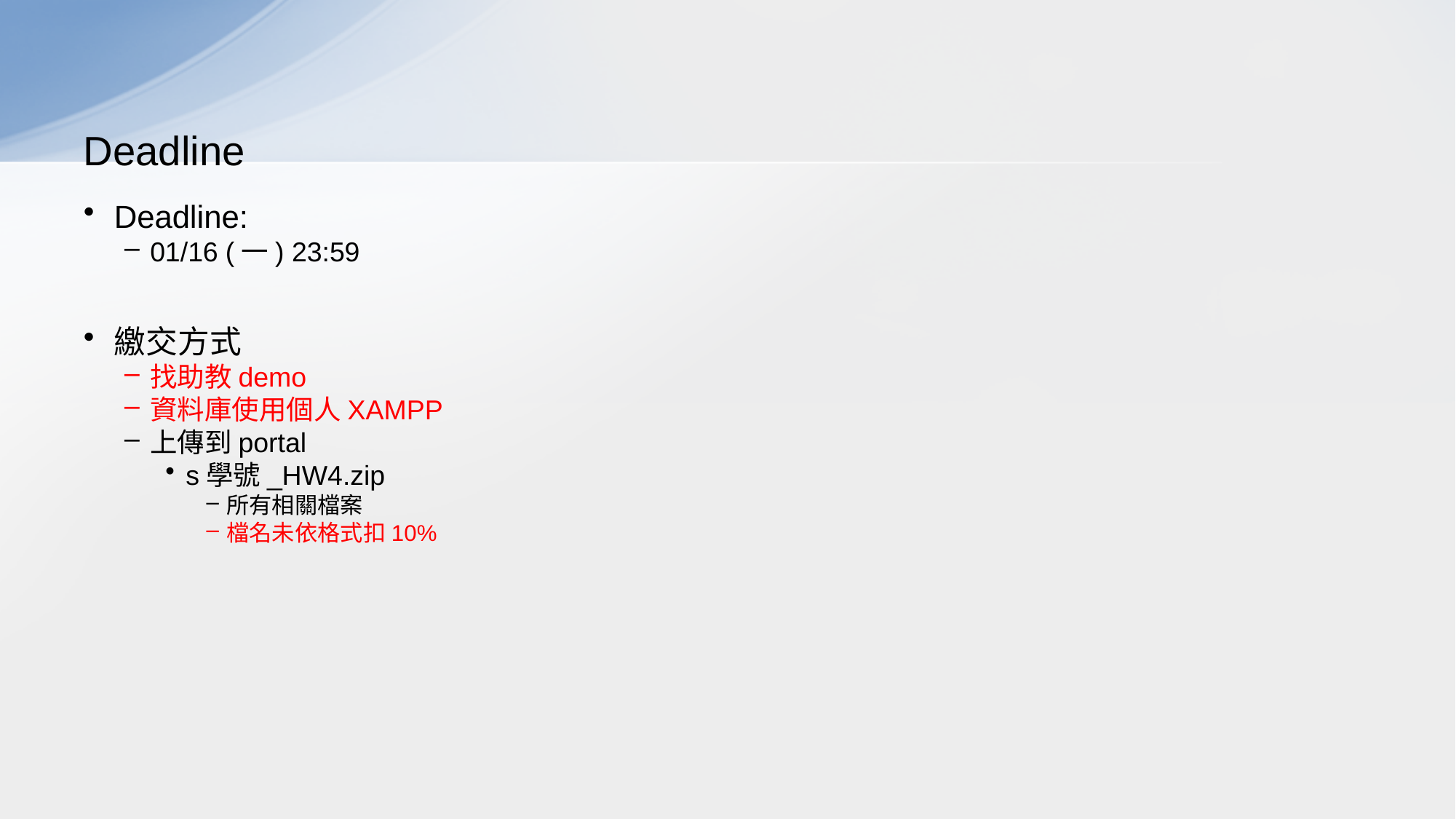

# Deadline
Deadline:
01/16 (一) 23:59

繳交方式
找助教demo
資料庫使用個人XAMPP
上傳到portal
s學號_HW4.zip
所有相關檔案
檔名未依格式扣10%